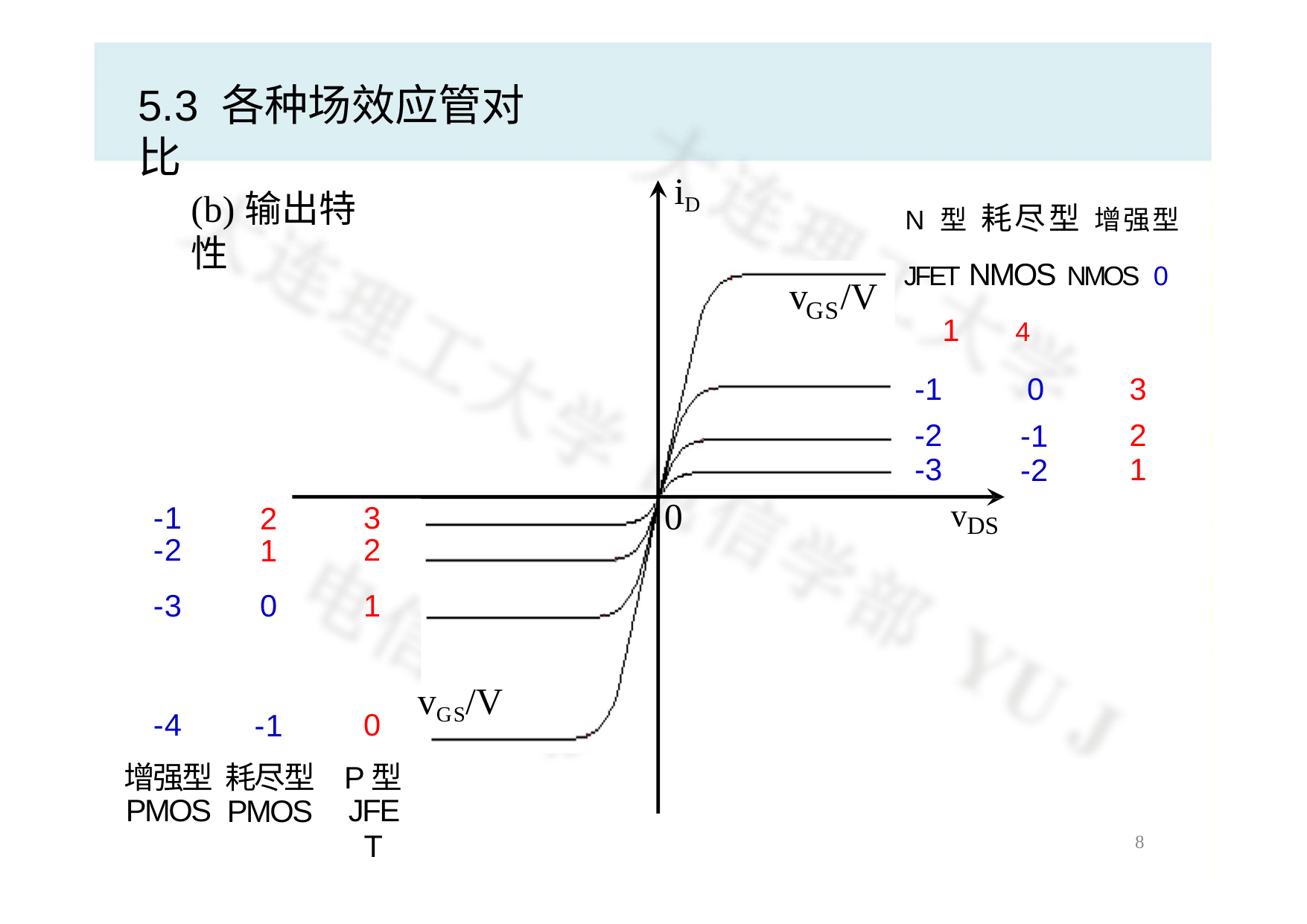

# 5.3 各种场效应管对比
iD

N型 耗尽型 增强型  JFET NMOS NMOS  0     1   4
(b)输出特性

v	/V
GS
-1
-2
-3
3
2
1
0
-1
-2

0

vDS
| -1 | 2 | 3 |
| --- | --- | --- |
| -2 | 1 | 2 |
| -3 | 0 | 1 |
| -4 | -1 | 0 |
| 增强型 | 耗尽型 | P型 |
| PMOS | PMOS | JFET |
vGS/V
8